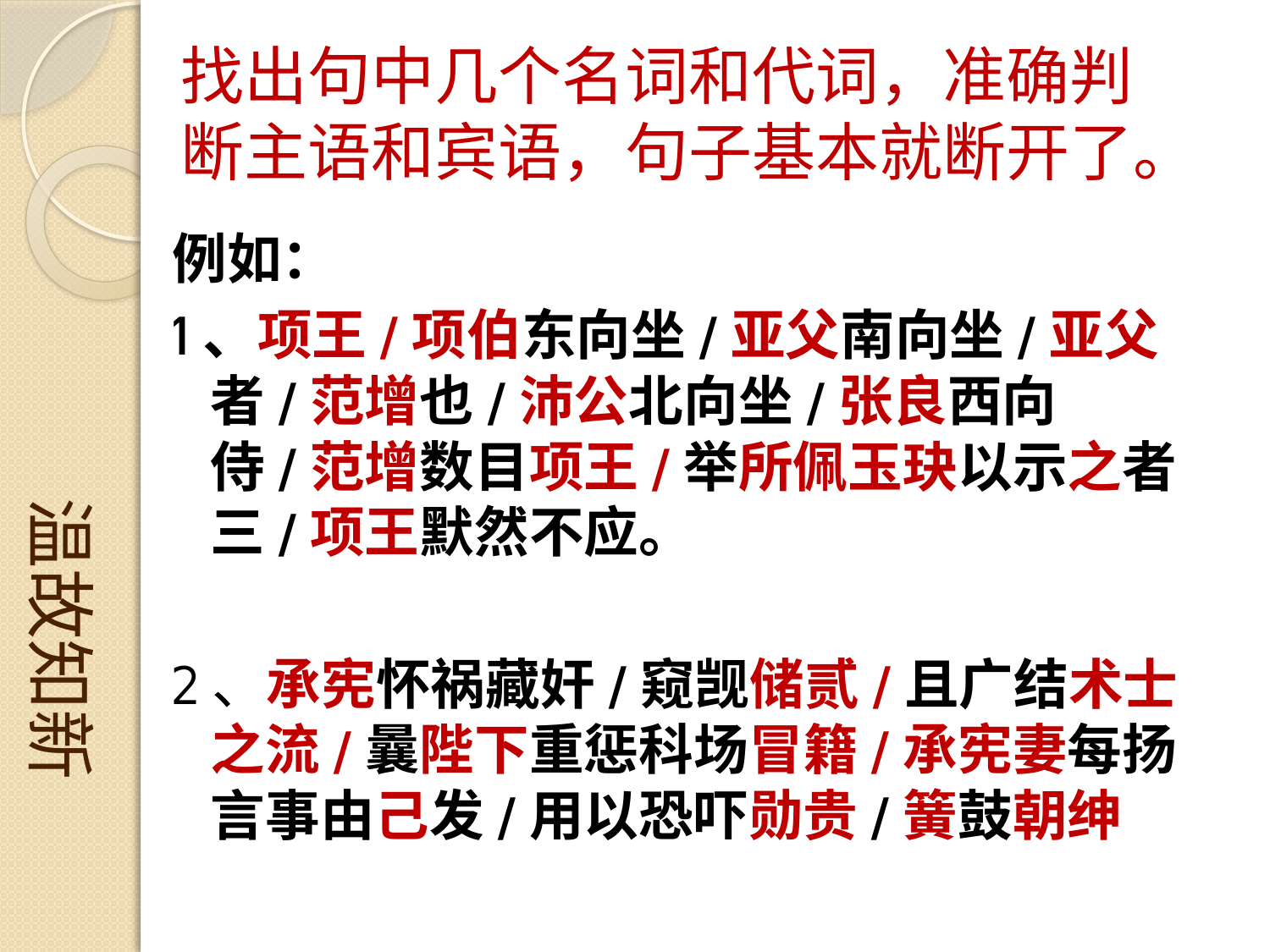

找出句中几个名词和代词，准确判断主语和宾语，句子基本就断开了。
例如：
1、项王/项伯东向坐/亚父南向坐/亚父者/范增也/沛公北向坐/张良西向侍/范增数目项王/举所佩玉玦以示之者三/项王默然不应。

2、承宪怀祸藏奸/窥觊储贰/且广结术士之流/曩陛下重惩科场冒籍/承宪妻每扬言事由己发/用以恐吓勋贵/簧鼓朝绅

温故知新